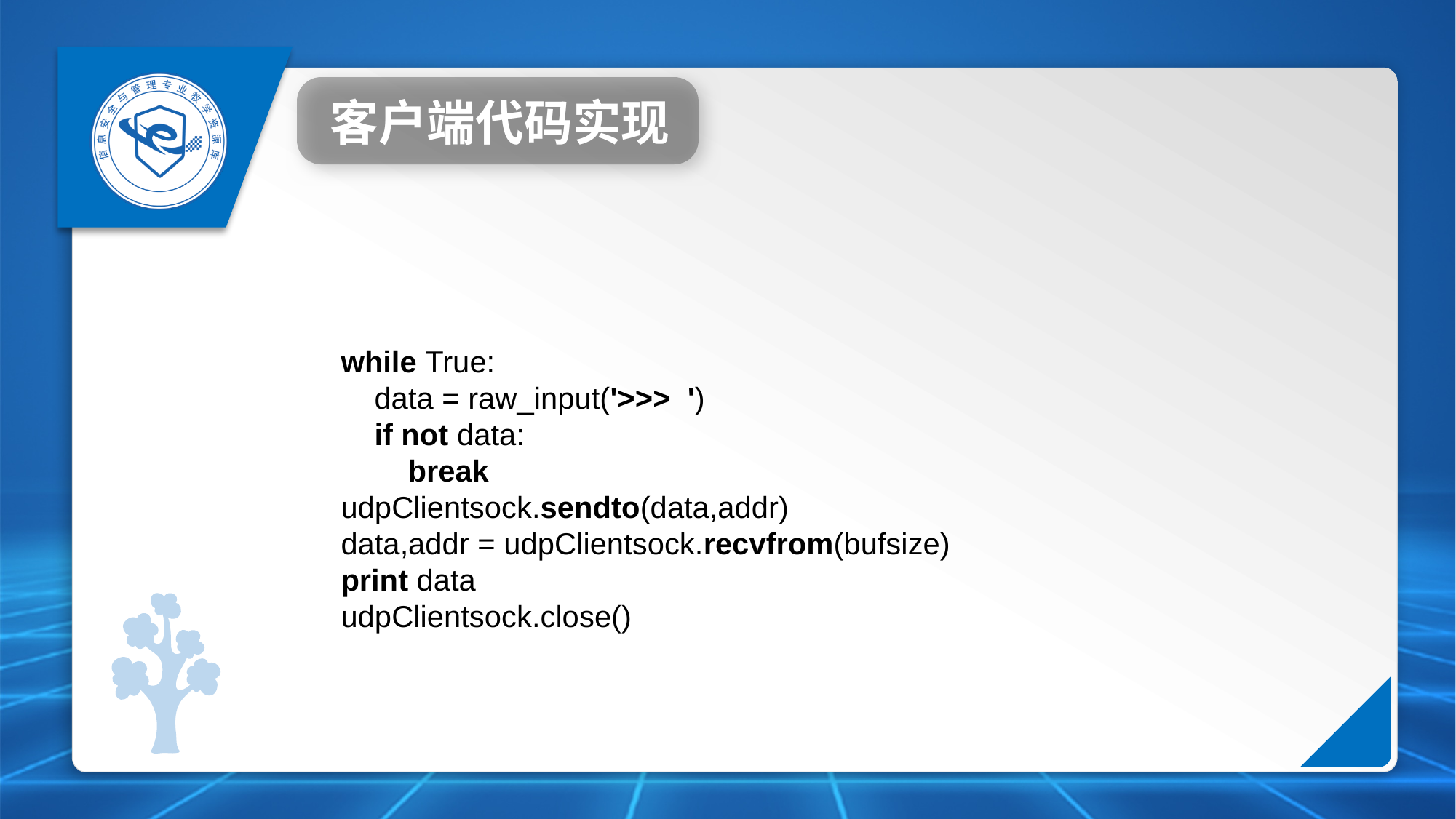

客户端代码实现
while True:
    data = raw_input('>>>  ')
    if not data:
        break
udpClientsock.sendto(data,addr)
data,addr = udpClientsock.recvfrom(bufsize)
print data
udpClientsock.close()